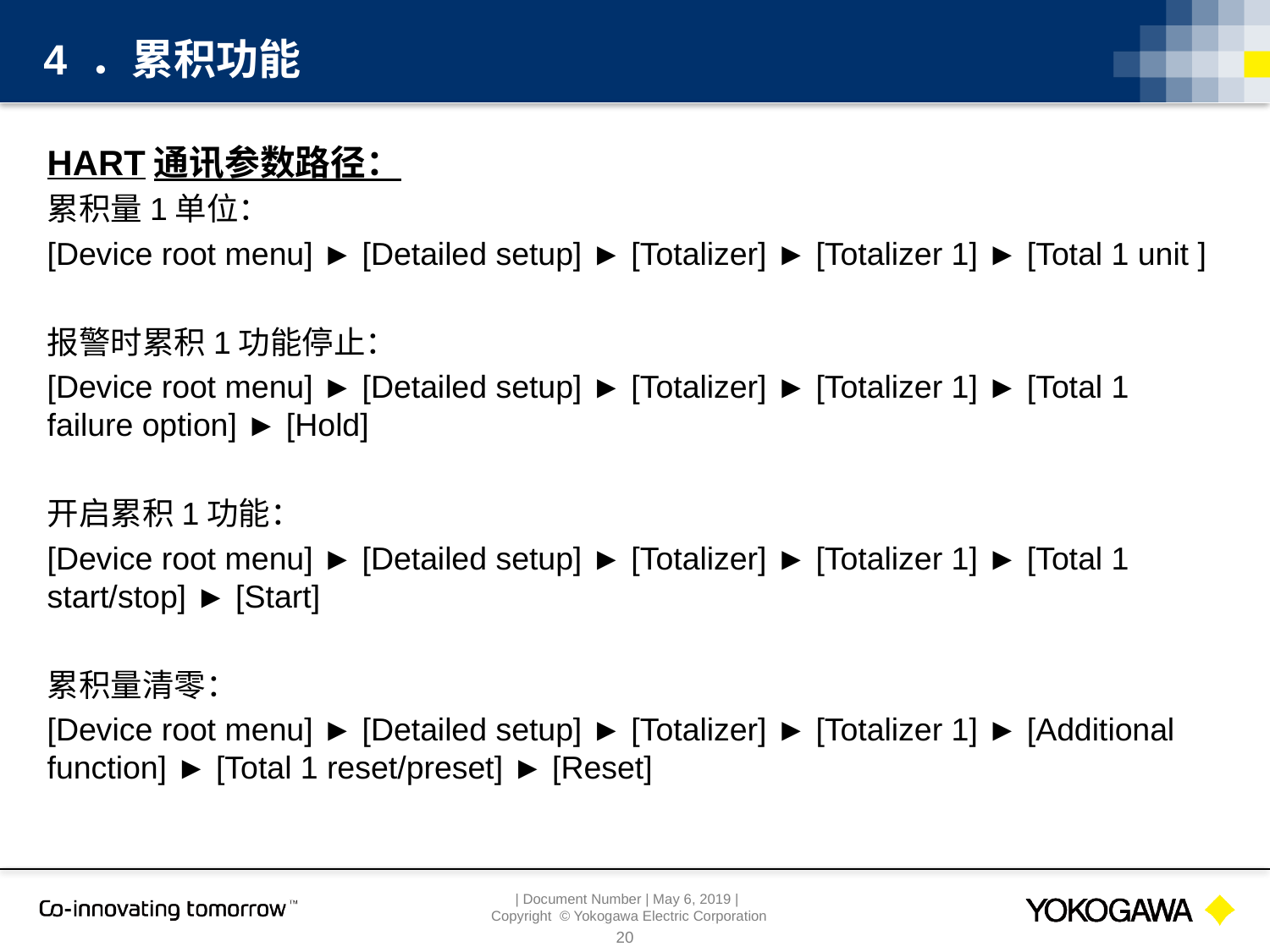

4 ．累积功能
HART通讯参数路径：
累积量1单位：
[Device root menu] ► [Detailed setup] ► [Totalizer] ► [Totalizer 1] ► [Total 1 unit ]

报警时累积1功能停止：
[Device root menu] ► [Detailed setup] ► [Totalizer] ► [Totalizer 1] ► [Total 1 failure option] ► [Hold]

开启累积1功能：
[Device root menu] ► [Detailed setup] ► [Totalizer] ► [Totalizer 1] ► [Total 1 start/stop] ► [Start]

累积量清零：
[Device root menu] ► [Detailed setup] ► [Totalizer] ► [Totalizer 1] ► [Additional function] ► [Total 1 reset/preset] ► [Reset]